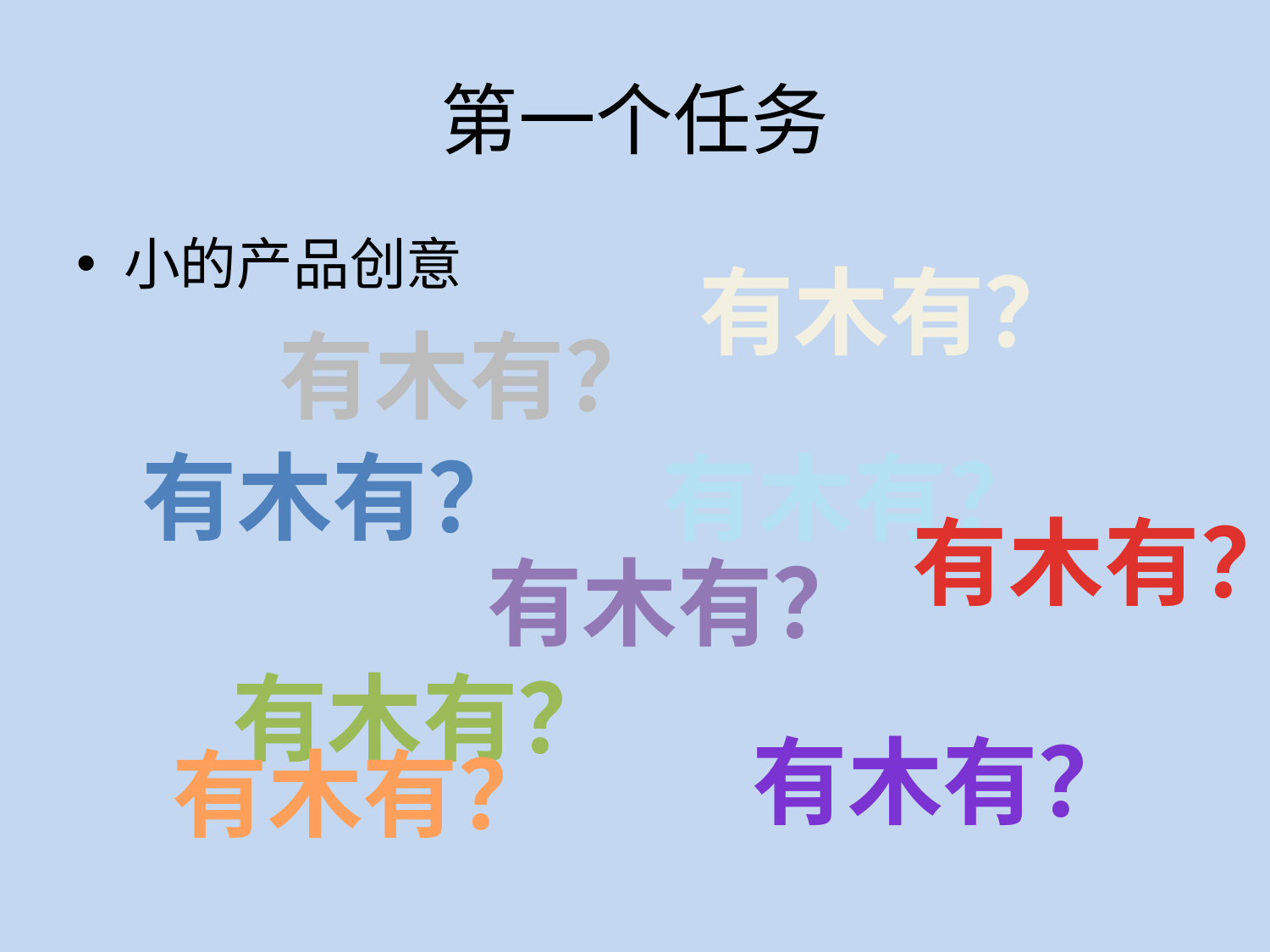

# 第一个任务
小的产品创意

有木有？
有木有？
有木有？
有木有？
有木有？
有木有？
有木有？
有木有？
有木有？